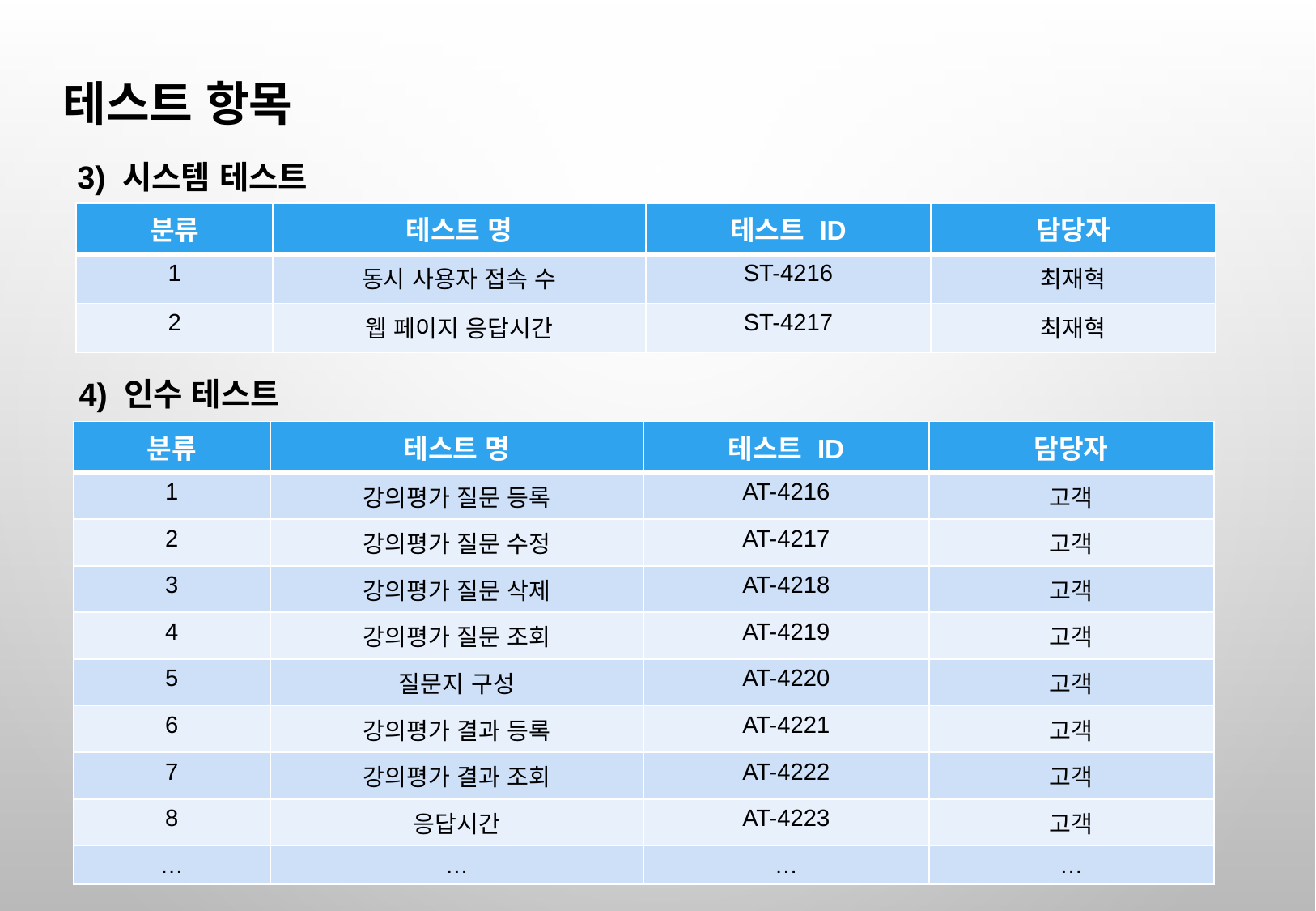

테스트 항목
3) 시스템 테스트
| 분류 | 테스트 명 | 테스트 ID | 담당자 |
| --- | --- | --- | --- |
| 1 | 동시 사용자 접속 수 | ST-4216 | 최재혁 |
| 2 | 웹 페이지 응답시간 | ST-4217 | 최재혁 |
4) 인수 테스트

| 분류 | 테스트 명 | 테스트 ID | 담당자 |
| --- | --- | --- | --- |
| 1 | 강의평가 질문 등록 | AT-4216 | 고객 |
| 2 | 강의평가 질문 수정 | AT-4217 | 고객 |
| 3 | 강의평가 질문 삭제 | AT-4218 | 고객 |
| 4 | 강의평가 질문 조회 | AT-4219 | 고객 |
| 5 | 질문지 구성 | AT-4220 | 고객 |
| 6 | 강의평가 결과 등록 | AT-4221 | 고객 |
| 7 | 강의평가 결과 조회 | AT-4222 | 고객 |
| 8 | 응답시간 | AT-4223 | 고객 |
| … | … | … | … |
41